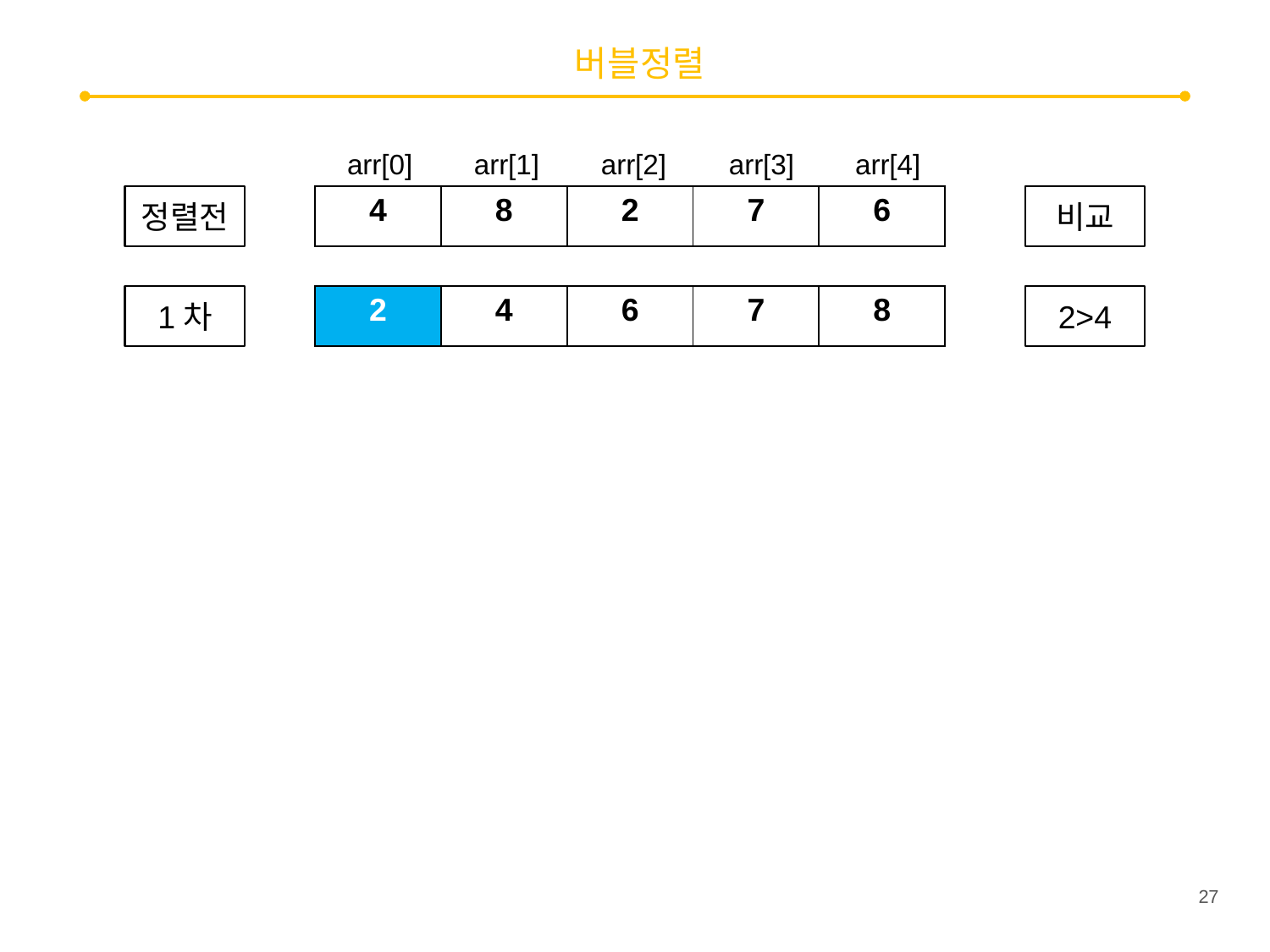

# 버블정렬
arr[0]
arr[1]
arr[2]
arr[3]
arr[4]
정렬전
| 4 | 8 | 2 | 7 | 6 |
| --- | --- | --- | --- | --- |
비교
1차
| 2 | 4 | 6 | 7 | 8 |
| --- | --- | --- | --- | --- |
2>4